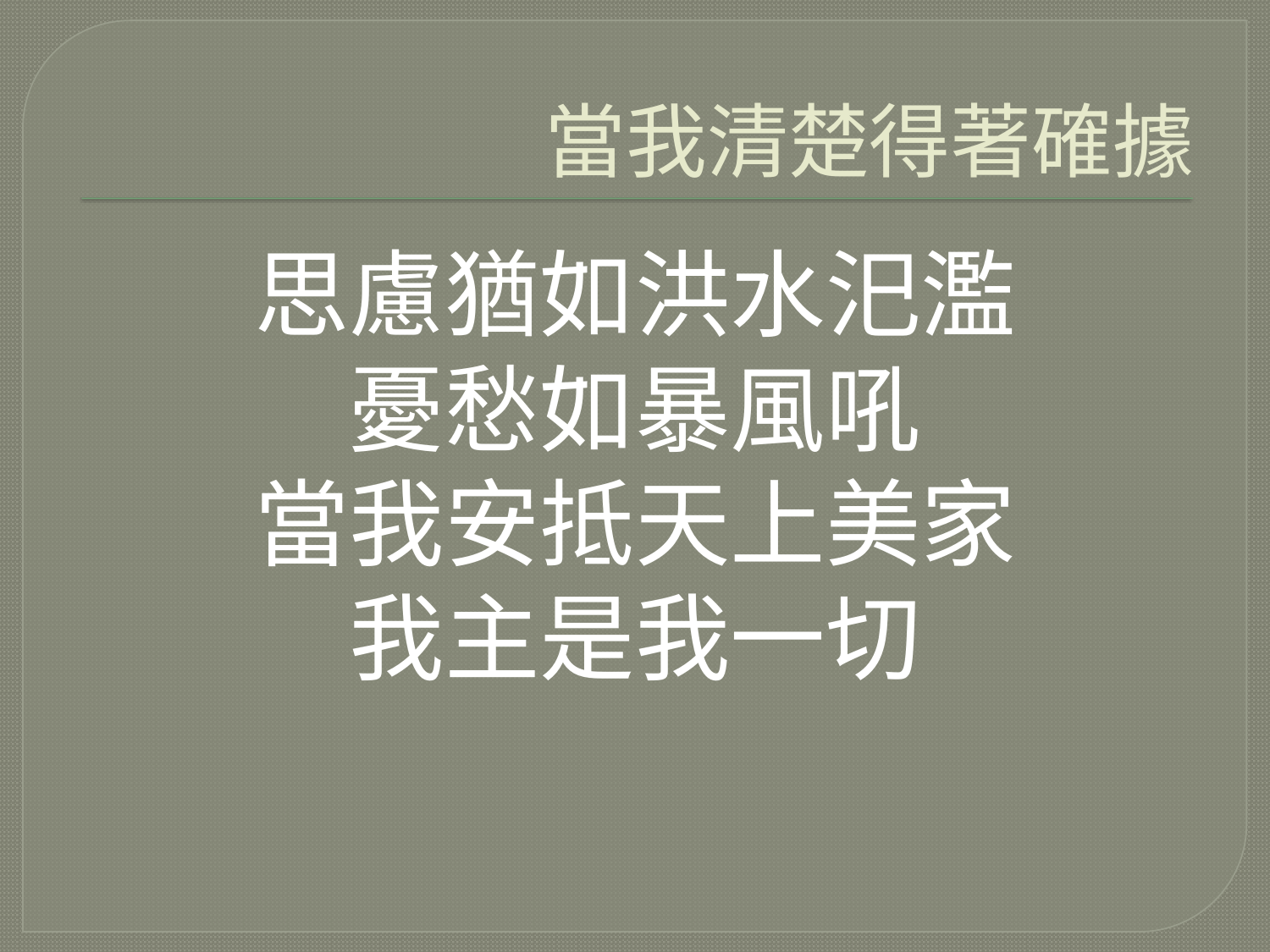

# 當我清楚得著確據
思慮猶如洪水汜濫
憂愁如暴風吼
當我安抵天上美家
我主是我一切